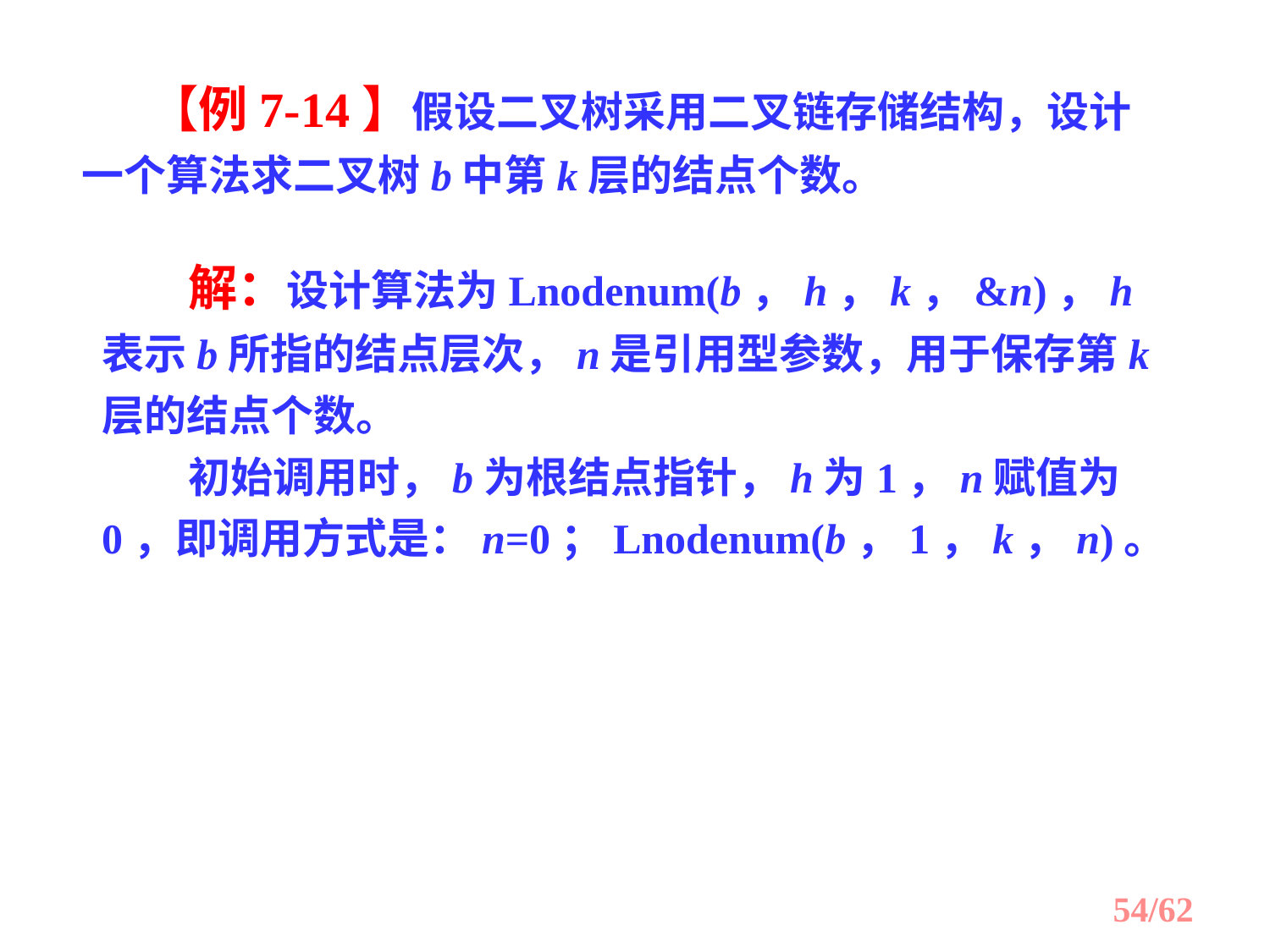

【例7-14】假设二叉树采用二叉链存储结构，设计一个算法求二叉树b中第k层的结点个数。
        解：设计算法为Lnodenum(b，h，k，&n)，h表示b所指的结点层次，n是引用型参数，用于保存第k层的结点个数。
        初始调用时，b为根结点指针，h为1，n赋值为0，即调用方式是：n=0；Lnodenum(b，1，k，n)。
54/62